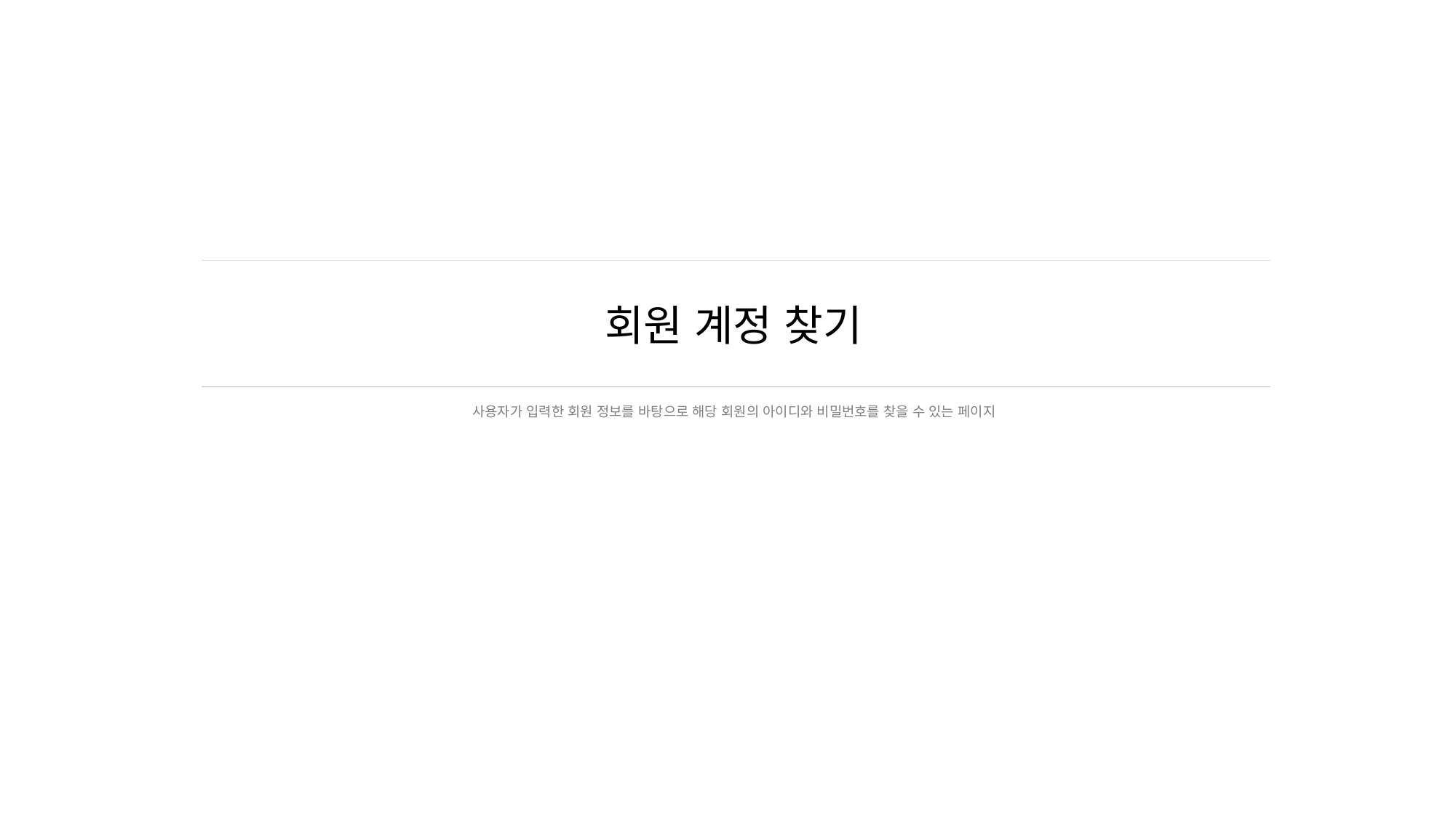

# 회원 계정 찾기
사용자가 입력한 회원 정보를 바탕으로 해당 회원의 아이디와 비밀번호를 찾을 수 있는 페이지